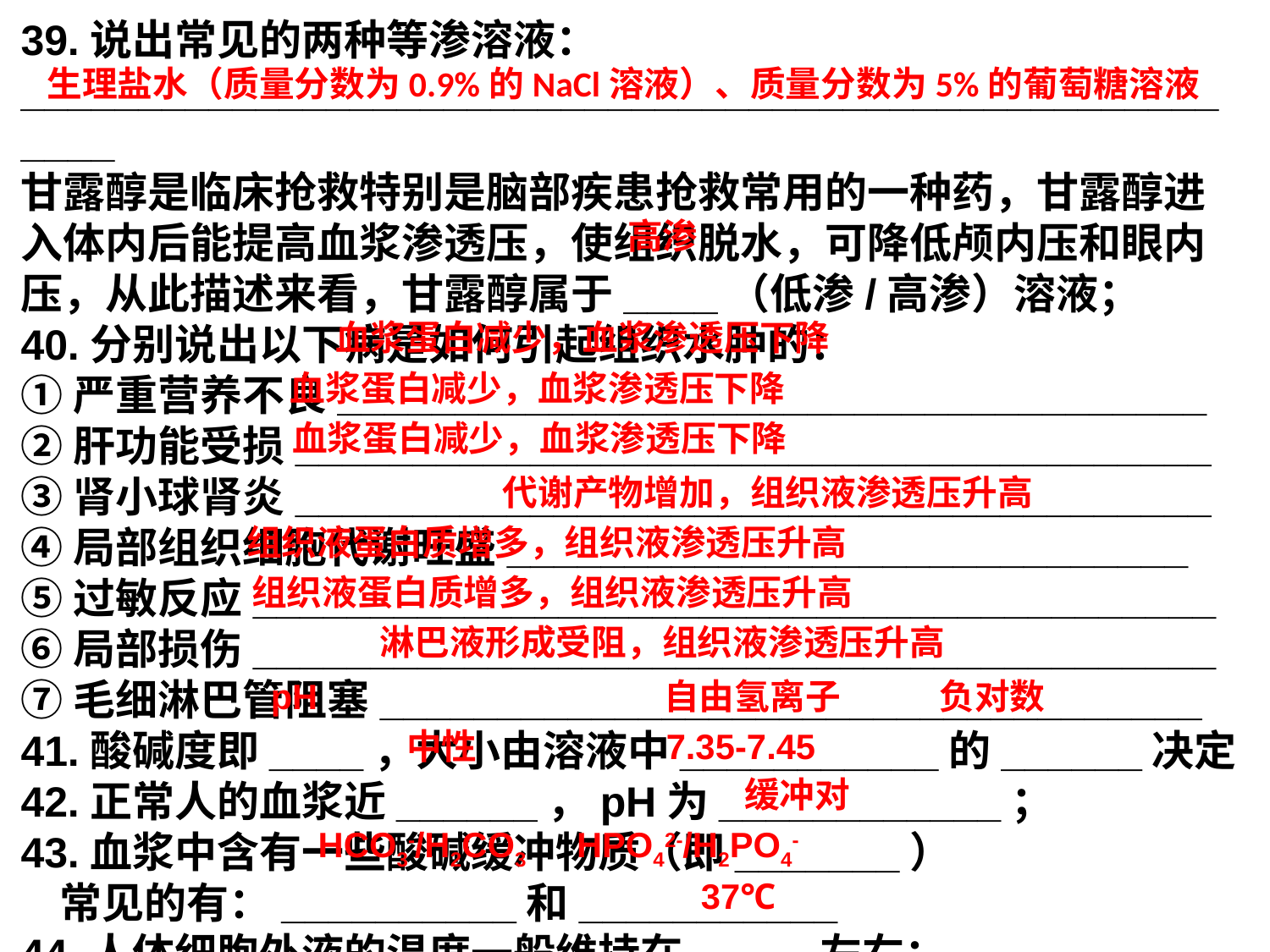

39.说出常见的两种等渗溶液：
_______________________________________________________
甘露醇是临床抢救特别是脑部疾患抢救常用的一种药，甘露醇进入体内后能提高血浆渗透压，使组织脱水，可降低颅内压和眼内压，从此描述来看，甘露醇属于____（低渗/高渗）溶液；
40.分别说出以下病是如何引起组织水肿的：
①严重营养不良_____________________________________
②肝功能受损_______________________________________
③肾小球肾炎_______________________________________
④局部组织细胞代谢旺盛_____________________________
⑤过敏反应_________________________________________
⑥局部损伤_________________________________________
⑦毛细淋巴管阻塞___________________________________
41.酸碱度即____，大小由溶液中___________的______决定
42.正常人的血浆近______，pH为____________；
43.血浆中含有一些酸碱缓冲物质（即_______）
   常见的有：__________和___________
44.人体细胞外液的温度一般维持在_____左右；
生理盐水（质量分数为0.9%的NaCl溶液）、质量分数为5%的葡萄糖溶液
高渗
血浆蛋白减少，血浆渗透压下降
血浆蛋白减少，血浆渗透压下降
血浆蛋白减少，血浆渗透压下降
代谢产物增加，组织液渗透压升高
组织液蛋白质增多，组织液渗透压升高
组织液蛋白质增多，组织液渗透压升高
淋巴液形成受阻，组织液渗透压升高
pH
自由氢离子
负对数
中性
7.35-7.45
缓冲对
HCO3-/H2CO3
HPO42-/H2PO4-
37℃